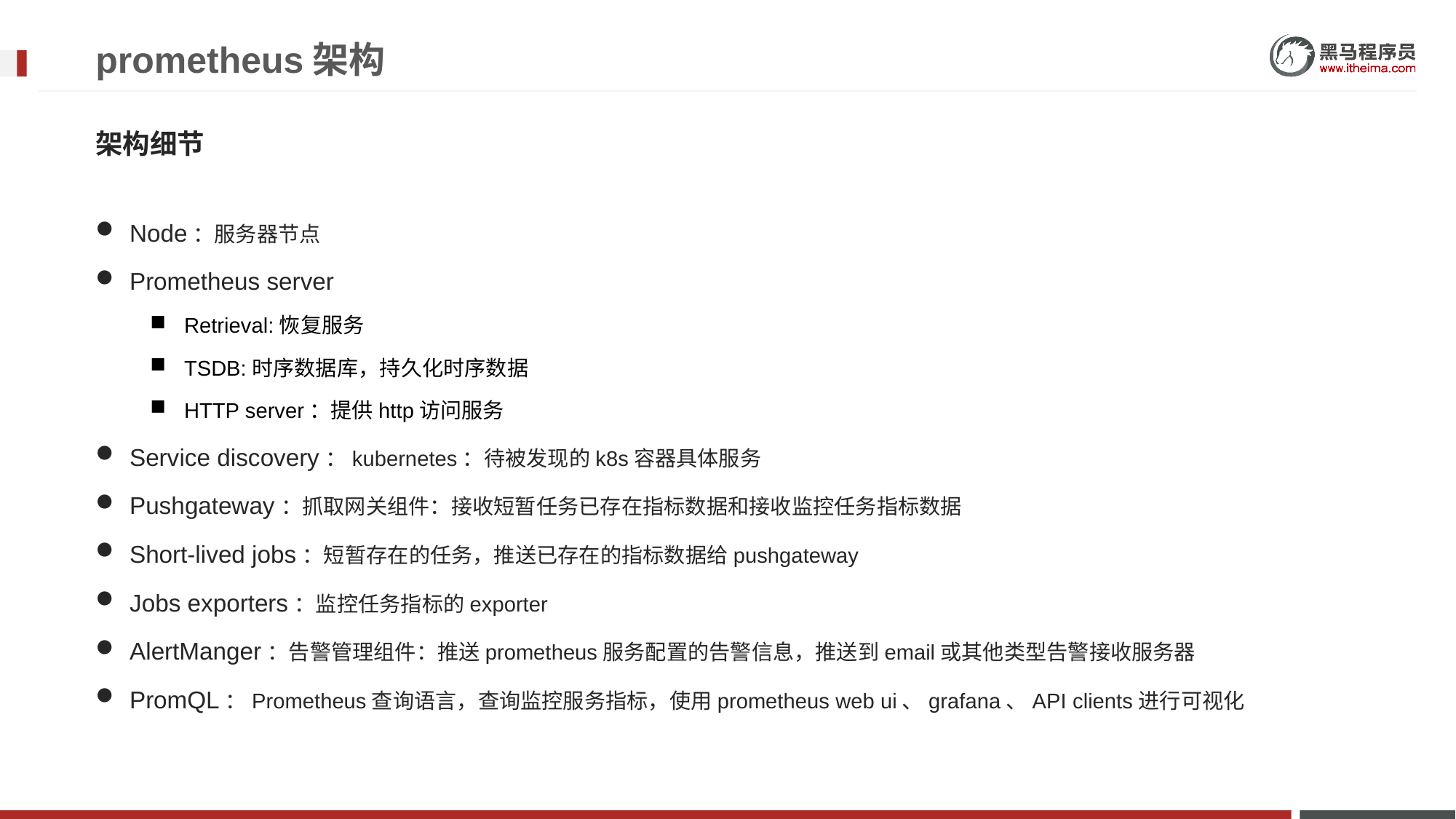

# prometheus架构
架构细节
Node：服务器节点
Prometheus server
Retrieval:恢复服务
TSDB:时序数据库，持久化时序数据
HTTP server：提供http访问服务
Service discovery：kubernetes：待被发现的k8s容器具体服务
Pushgateway：抓取网关组件：接收短暂任务已存在指标数据和接收监控任务指标数据
Short-lived jobs：短暂存在的任务，推送已存在的指标数据给pushgateway
Jobs exporters：监控任务指标的exporter
AlertManger：告警管理组件：推送prometheus服务配置的告警信息，推送到email或其他类型告警接收服务器
PromQL：Prometheus查询语言，查询监控服务指标，使用prometheus web ui、grafana、API clients进行可视化